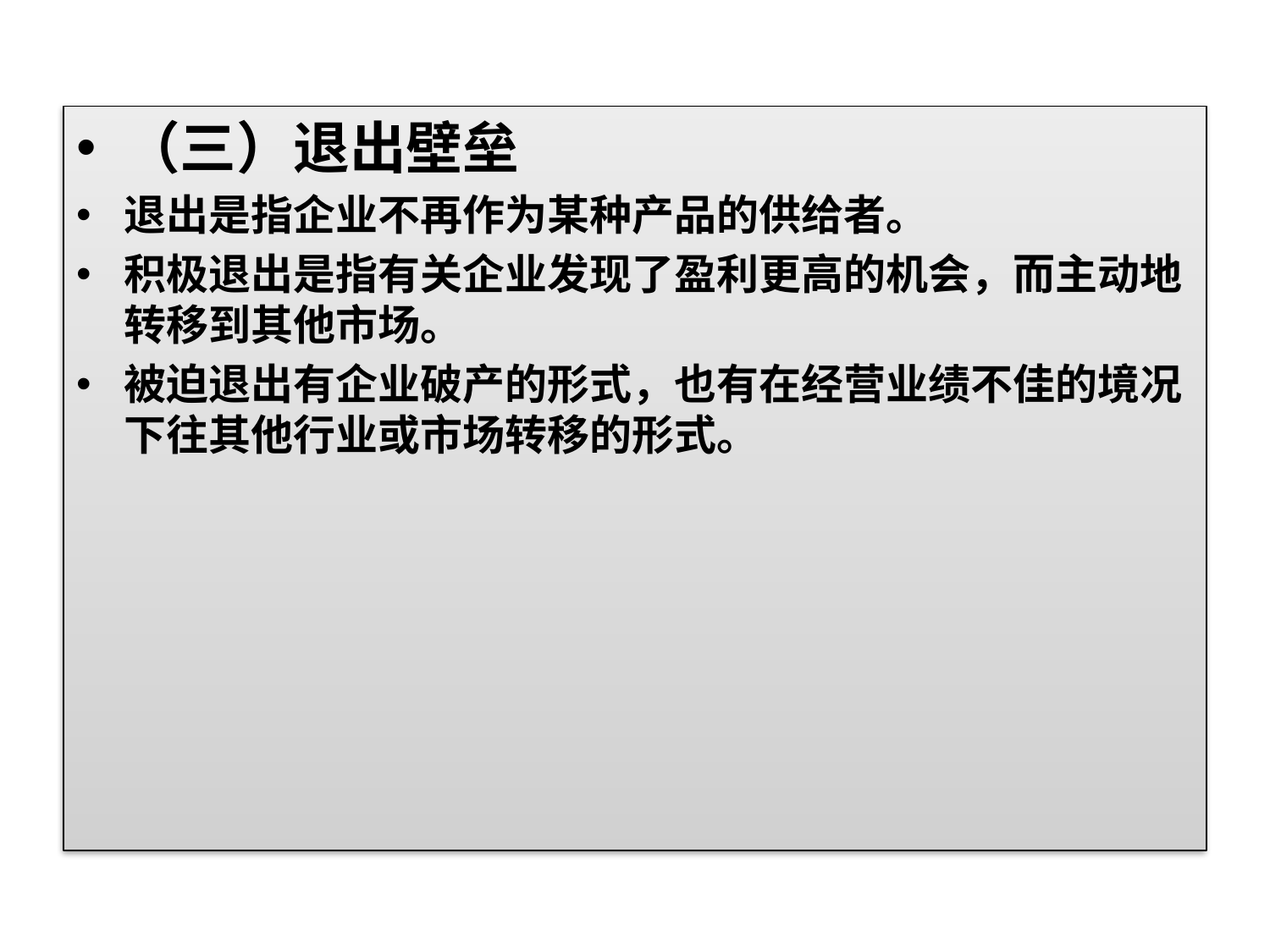

#
（三）退出壁垒
退出是指企业不再作为某种产品的供给者。
积极退出是指有关企业发现了盈利更高的机会，而主动地转移到其他市场。
被迫退出有企业破产的形式，也有在经营业绩不佳的境况下往其他行业或市场转移的形式。